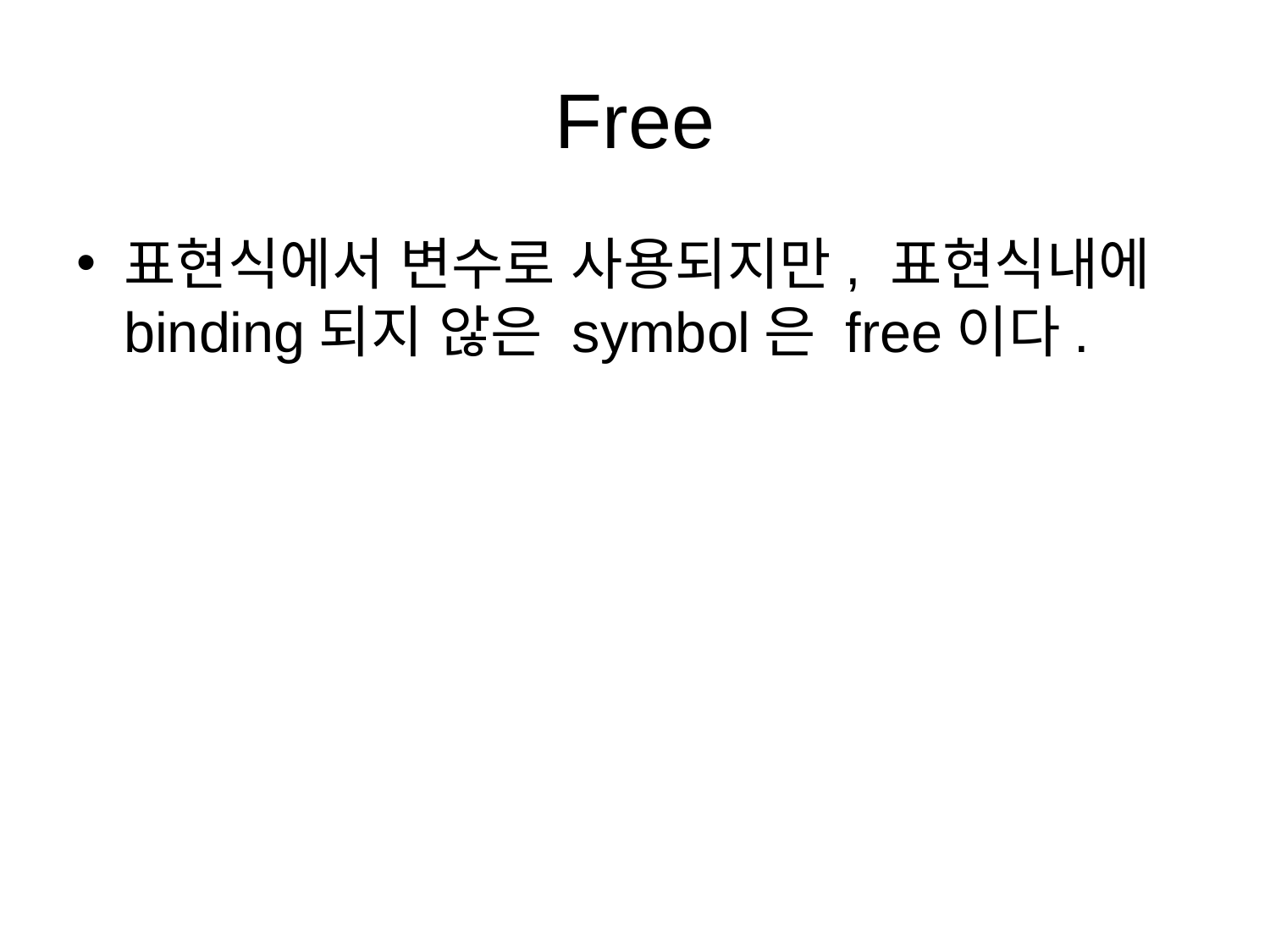

# Free
표현식에서 변수로 사용되지만, 표현식내에 binding되지 않은 symbol은 free이다.